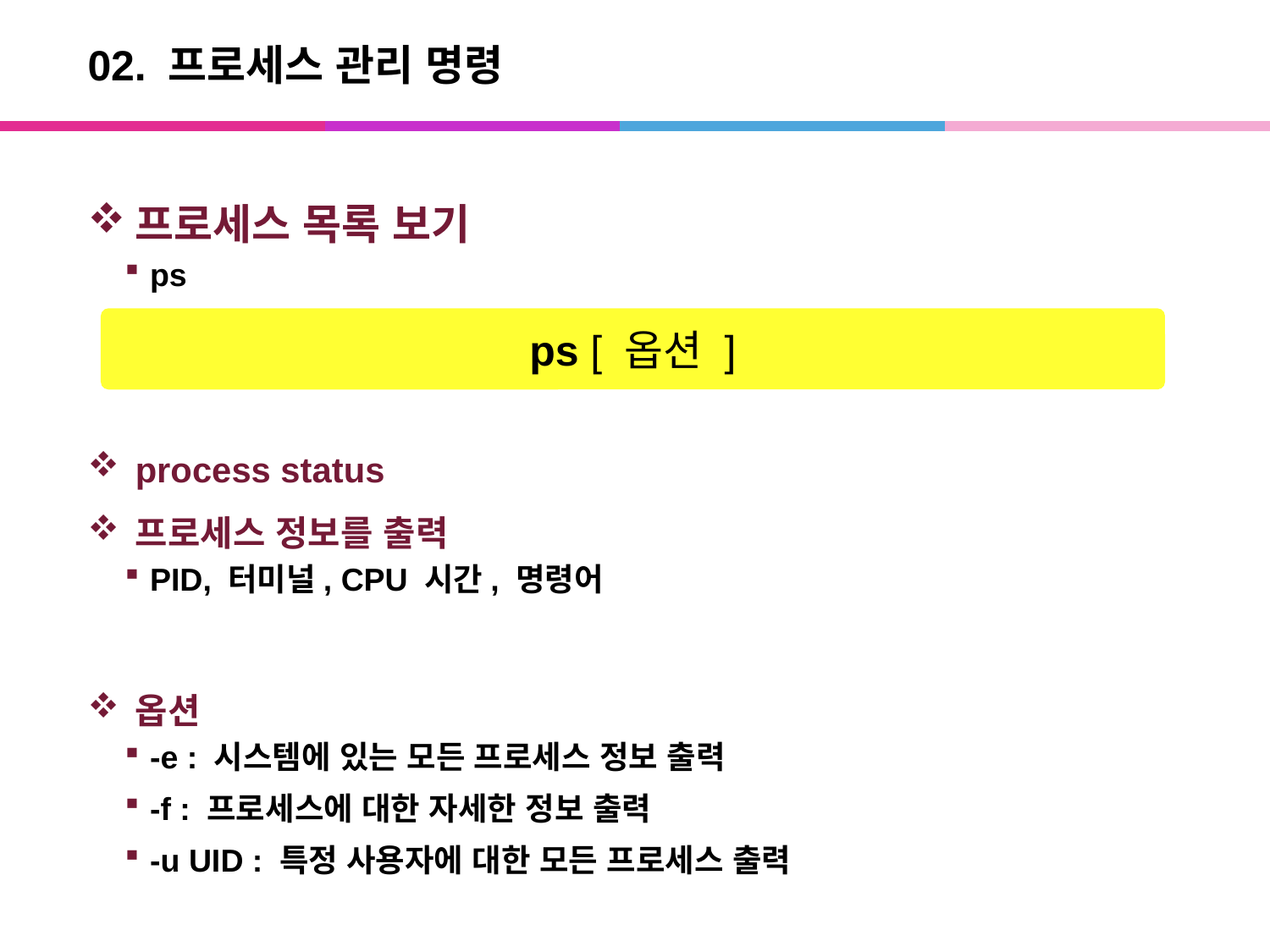

# 02. 프로세스 관리 명령
프로세스 목록 보기
ps

process status
프로세스 정보를 출력
PID, 터미널, CPU 시간, 명령어

옵션
-e : 시스템에 있는 모든 프로세스 정보 출력
-f : 프로세스에 대한 자세한 정보 출력
-u UID : 특정 사용자에 대한 모든 프로세스 출력

ps [ 옵션 ]